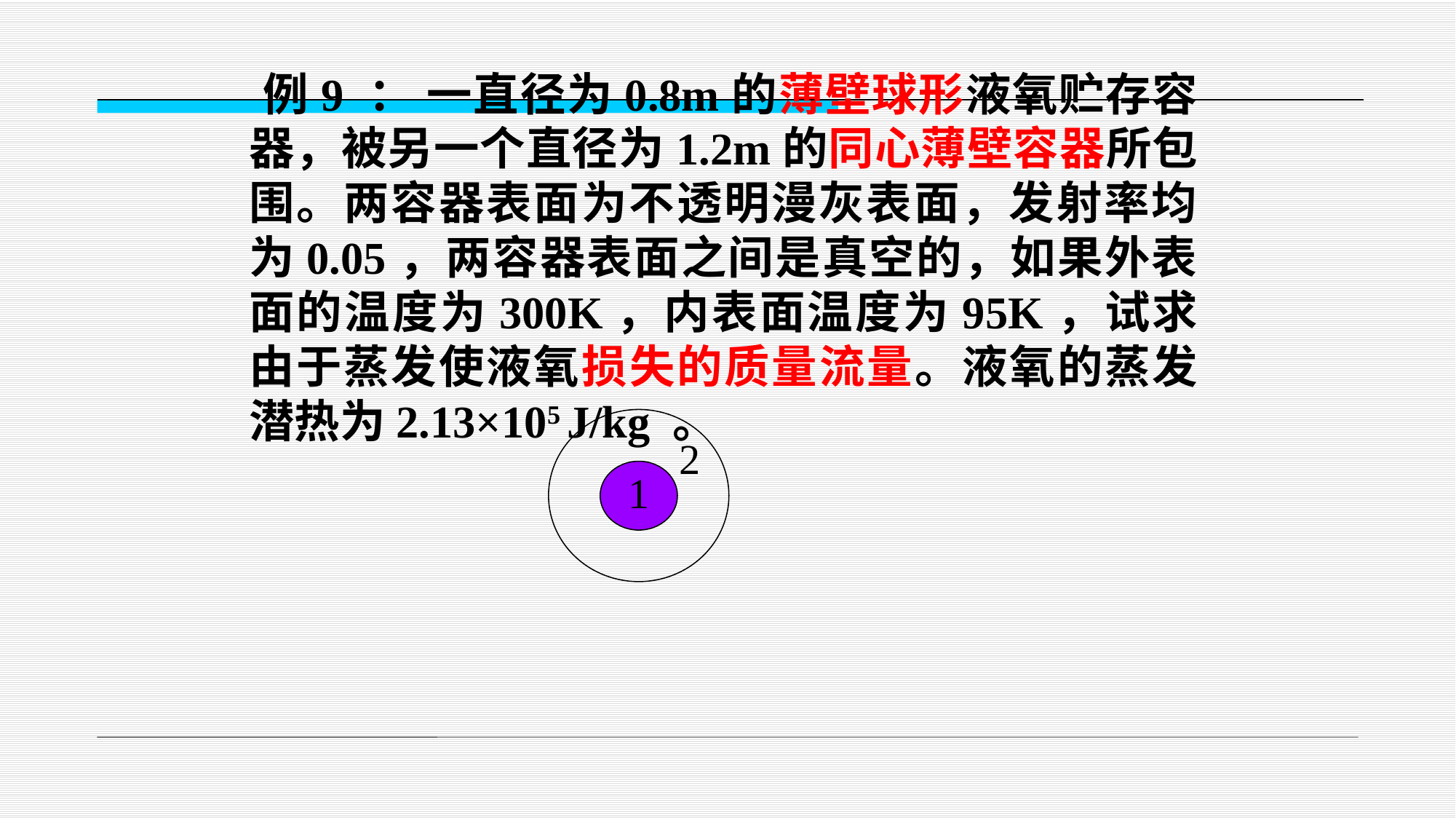

例9 ： 一直径为0.8m的薄壁球形液氧贮存容器，被另一个直径为1.2m的同心薄壁容器所包围。两容器表面为不透明漫灰表面，发射率均为0.05，两容器表面之间是真空的，如果外表面的温度为300K，内表面温度为95K，试求由于蒸发使液氧损失的质量流量。液氧的蒸发潜热为2.13×105 J/kg 。

2
1